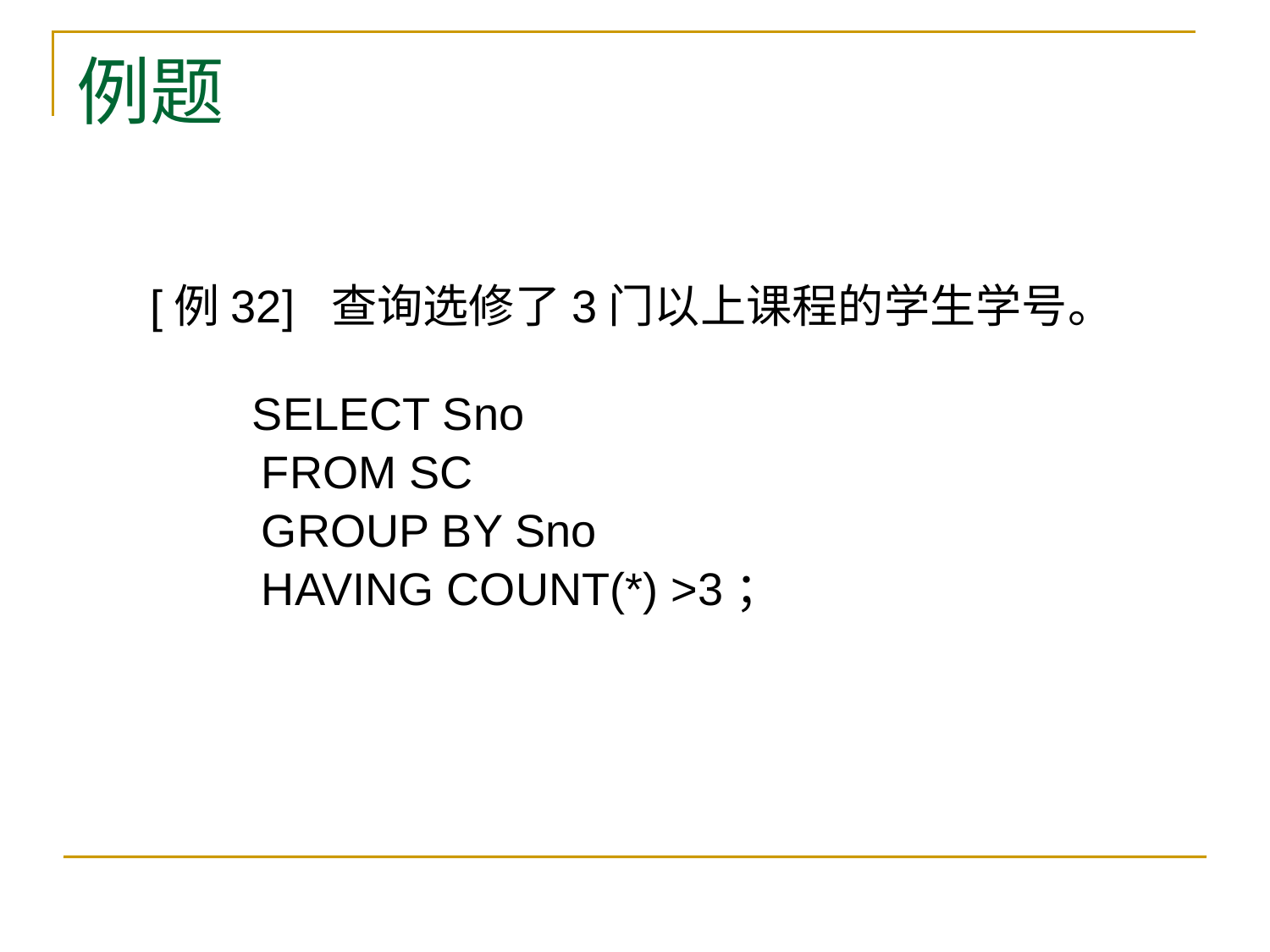

# 例题
[例32]  查询选修了3门以上课程的学生学号。
     SELECT Sno
     FROM SC
     GROUP BY Sno
     HAVING COUNT(*) >3；